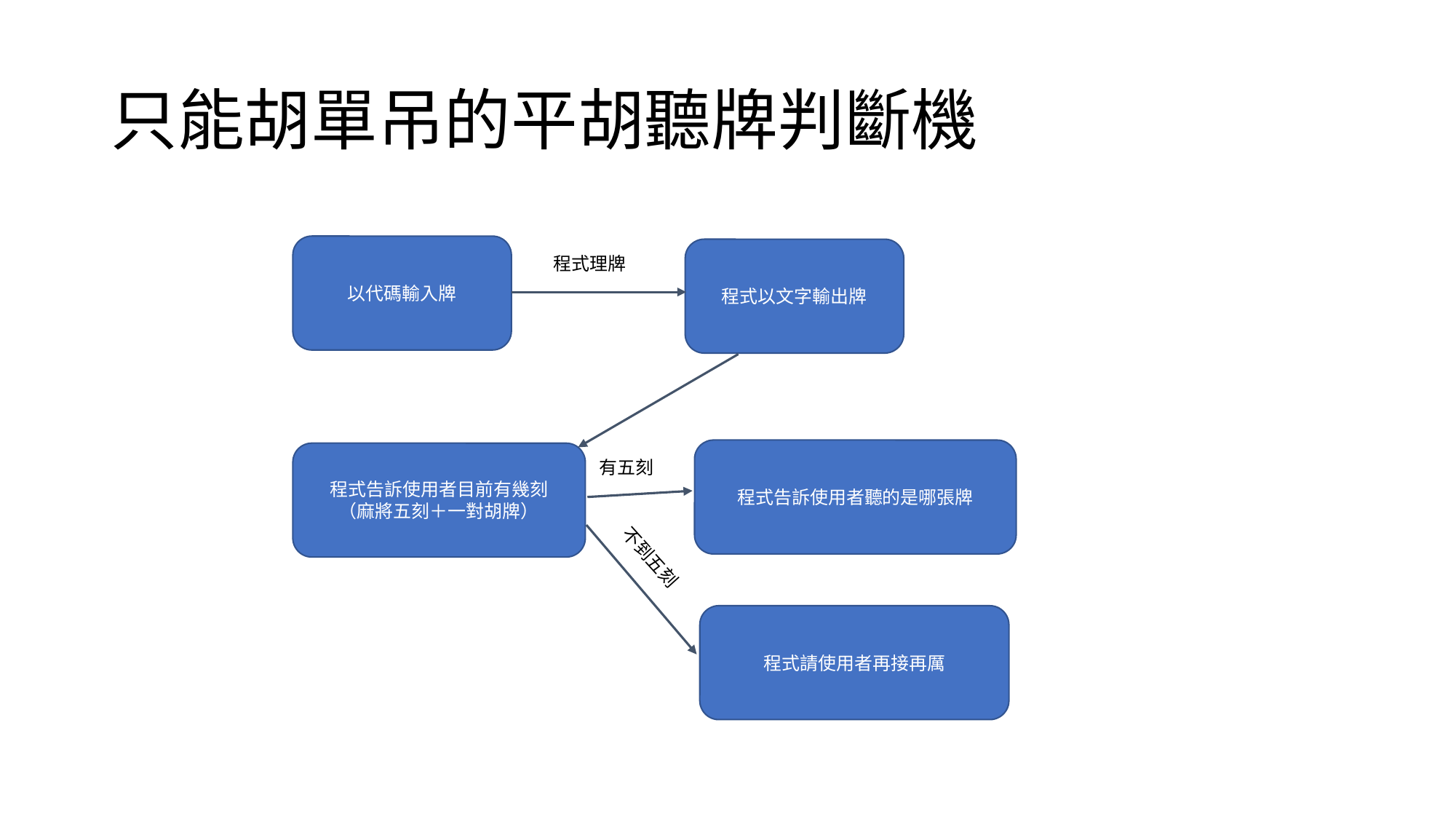

# 只能胡單吊的平胡聽牌判斷機

以代碼輸入牌
程式以文字輸出牌
程式理牌
程式告訴使用者聽的是哪張牌
程式告訴使用者目前有幾刻
（麻將五刻＋一對胡牌）
有五刻
不到五刻
程式請使用者再接再厲